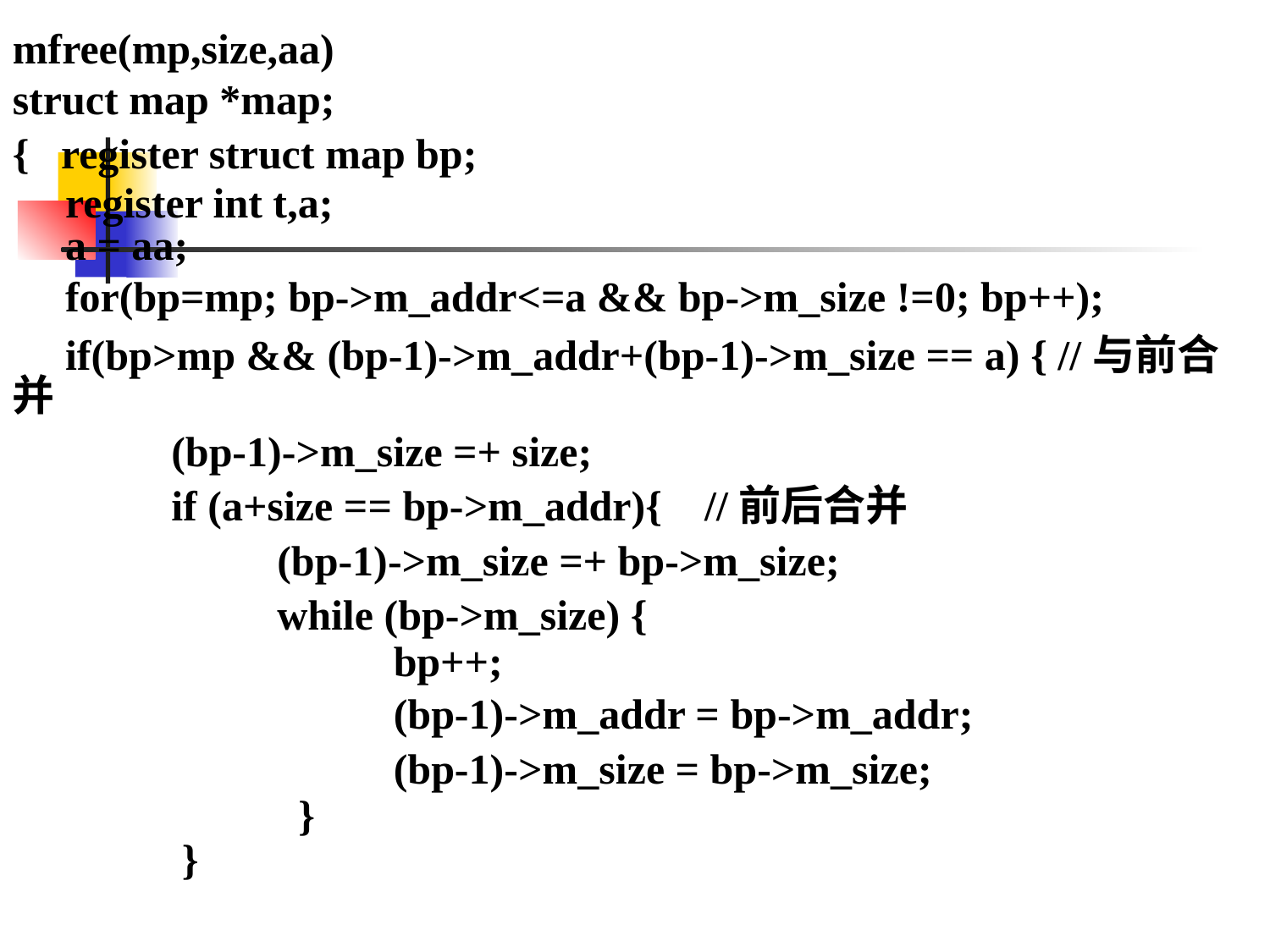

mfree(mp,size,aa)
struct map *map;
{   register struct map bp;
     register int t,a;
     a = aa;
     for(bp=mp; bp->m_addr<=a && bp->m_size !=0; bp++);
     if(bp>mp && (bp-1)->m_addr+(bp-1)->m_size == a) { //与前合并
               (bp-1)->m_size =+ size;
               if (a+size == bp->m_addr){    //前后合并
                         (bp-1)->m_size =+ bp->m_size;
                         while (bp->m_size) {
                                    bp++;
                                    (bp-1)->m_addr = bp->m_addr;
                                    (bp-1)->m_size = bp->m_size;
                           }
                }